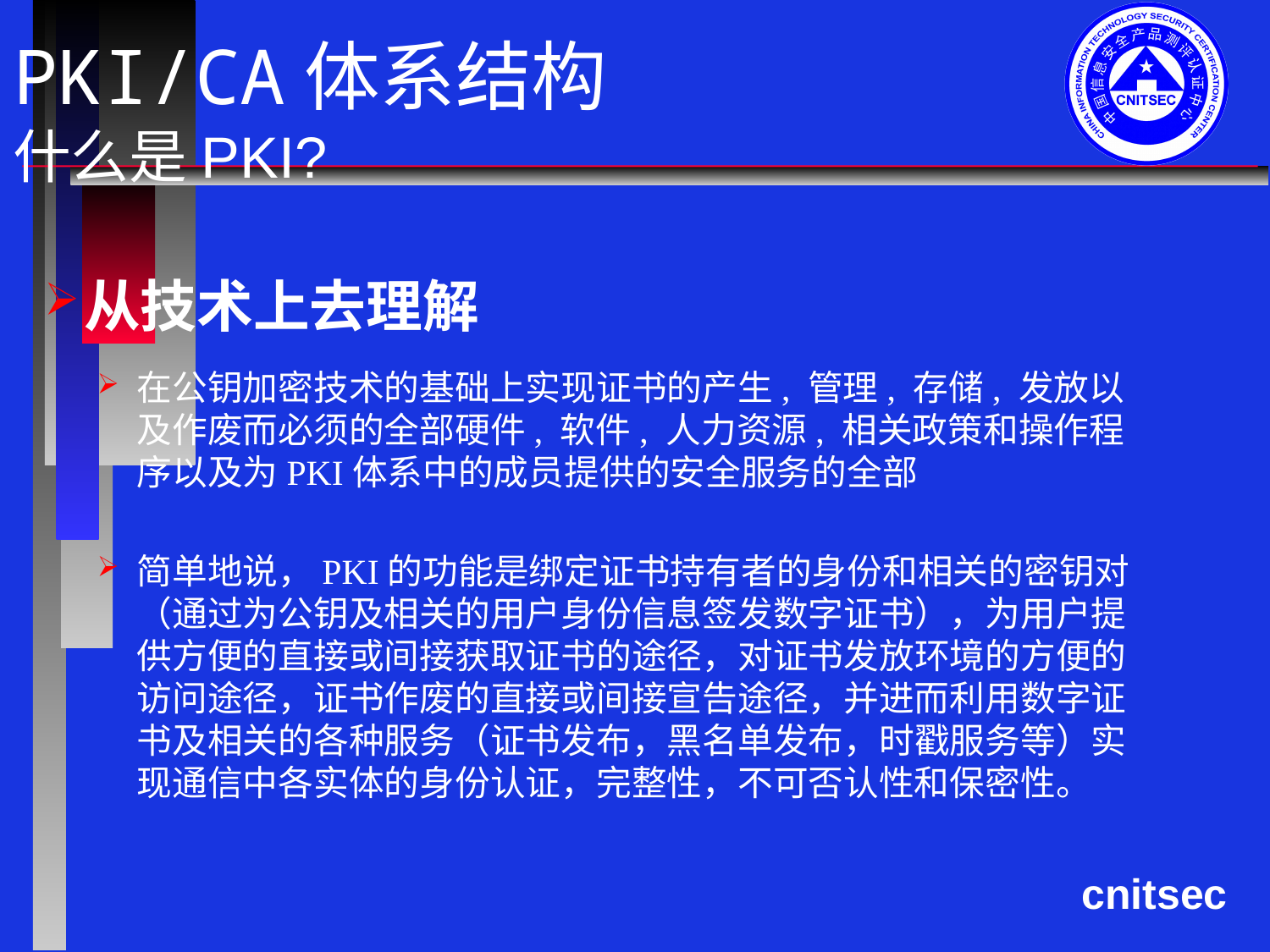

# PKI/CA体系结构 什么是PKI?
从技术上去理解

在公钥加密技术的基础上实现证书的产生, 管理, 存储, 发放以及作废而必须的全部硬件, 软件, 人力资源, 相关政策和操作程序以及为PKI体系中的成员提供的安全服务的全部

简单地说，PKI的功能是绑定证书持有者的身份和相关的密钥对（通过为公钥及相关的用户身份信息签发数字证书），为用户提供方便的直接或间接获取证书的途径，对证书发放环境的方便的访问途径，证书作废的直接或间接宣告途径，并进而利用数字证书及相关的各种服务（证书发布，黑名单发布，时戳服务等）实现通信中各实体的身份认证，完整性，不可否认性和保密性。